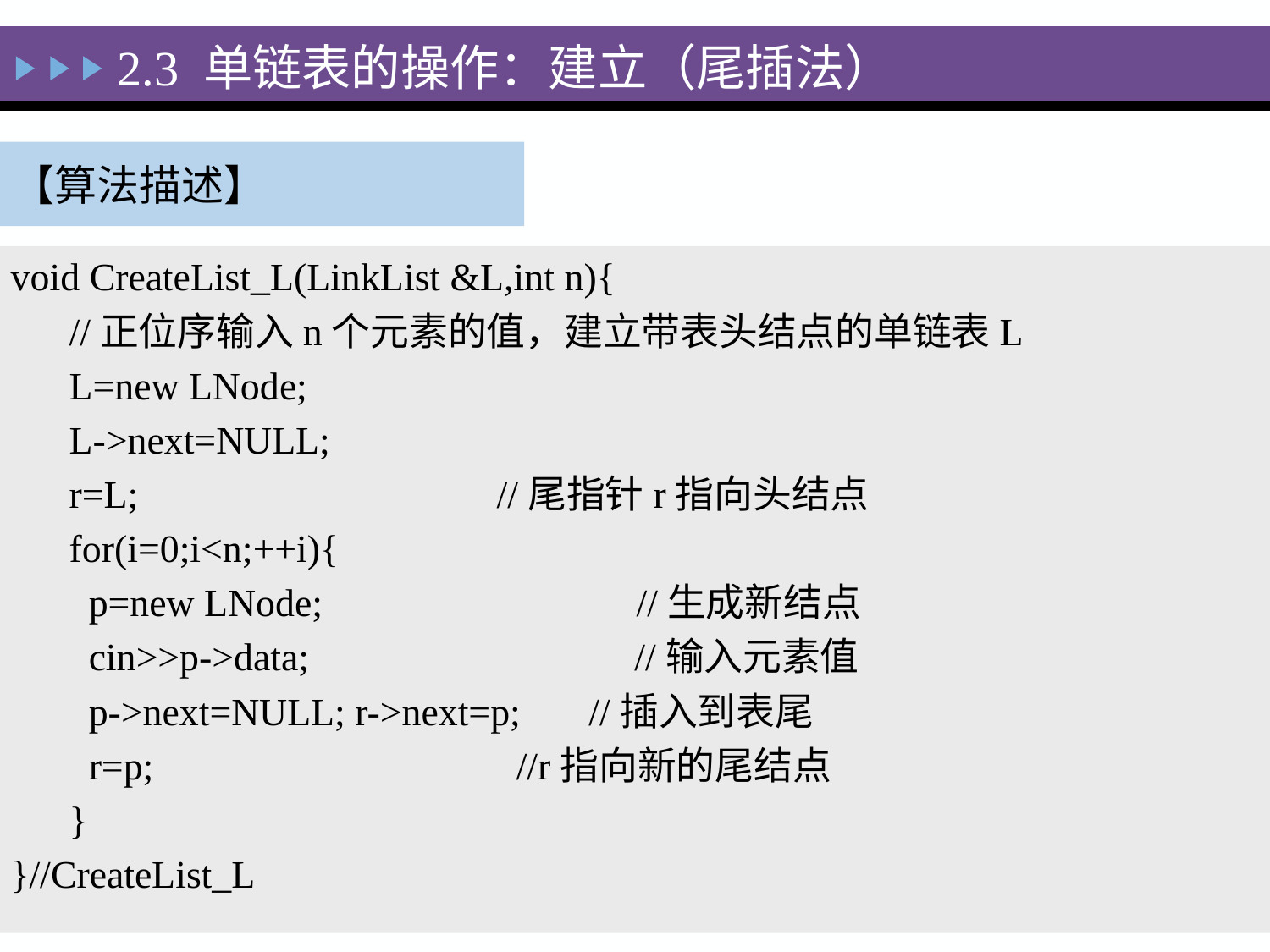

2.3 单链表的操作：建立（尾插法）
【算法描述】
void CreateList_L(LinkList &L,int n){
      //正位序输入n个元素的值，建立带表头结点的单链表L
      L=new LNode;
      L->next=NULL;
      r=L; 	                                //尾指针r指向头结点
      for(i=0;i<n;++i){
        p=new LNode;	　	       //生成新结点
        cin>>p->data;   		       //输入元素值
        p->next=NULL; r->next=p;       //插入到表尾
        r=p; 	                                  //r指向新的尾结点
      }
}//CreateList_L